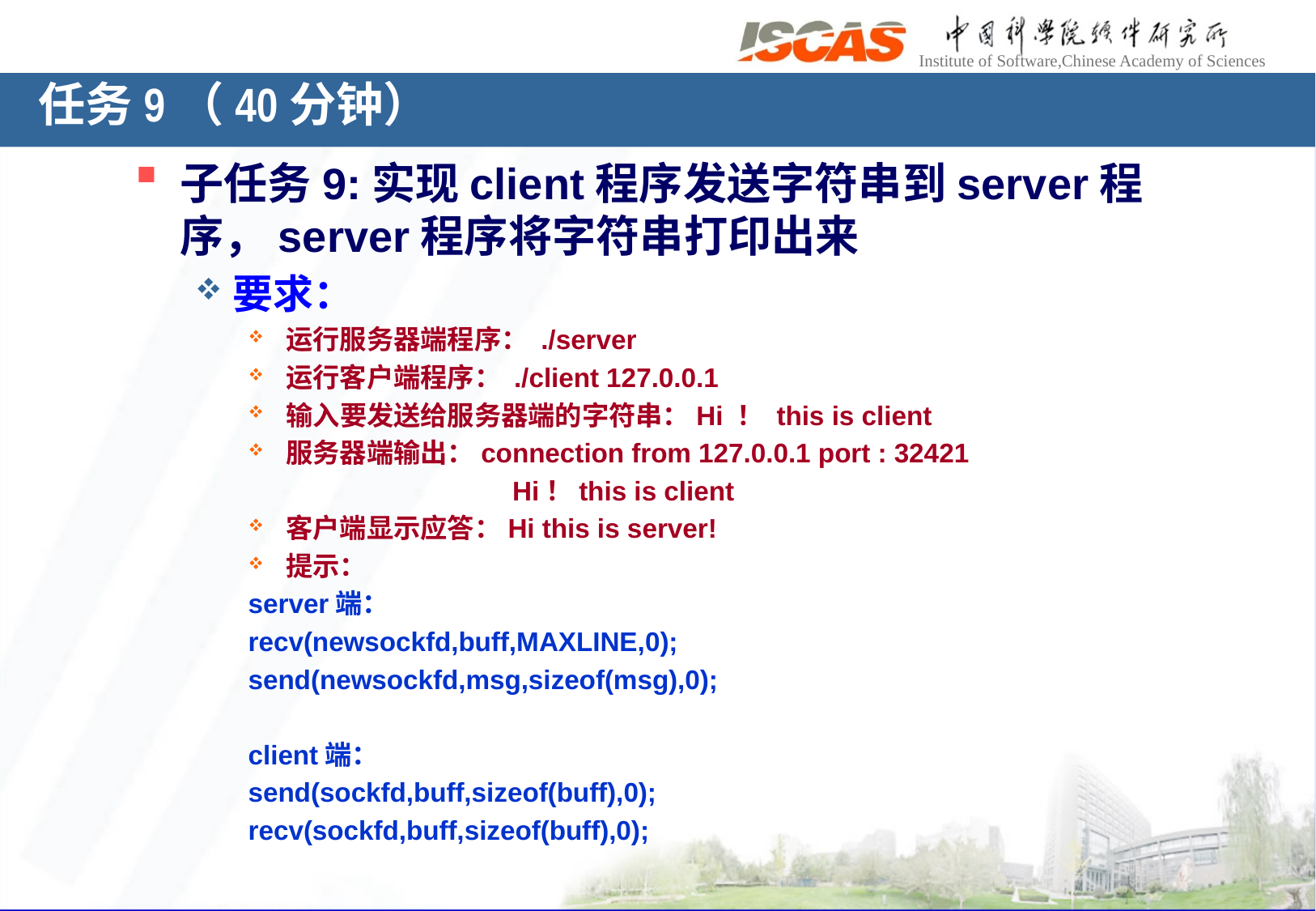

# 任务9（40分钟）
子任务9:实现client程序发送字符串到server程序，server程序将字符串打印出来
要求：
运行服务器端程序： ./server
运行客户端程序： ./client 127.0.0.1
输入要发送给服务器端的字符串：Hi ！ this is client
服务器端输出：connection from 127.0.0.1 port : 32421
		              Hi！this is client
客户端显示应答：Hi this is server!
提示：
server端：
recv(newsockfd,buff,MAXLINE,0);
send(newsockfd,msg,sizeof(msg),0);

client端：
send(sockfd,buff,sizeof(buff),0);
recv(sockfd,buff,sizeof(buff),0);